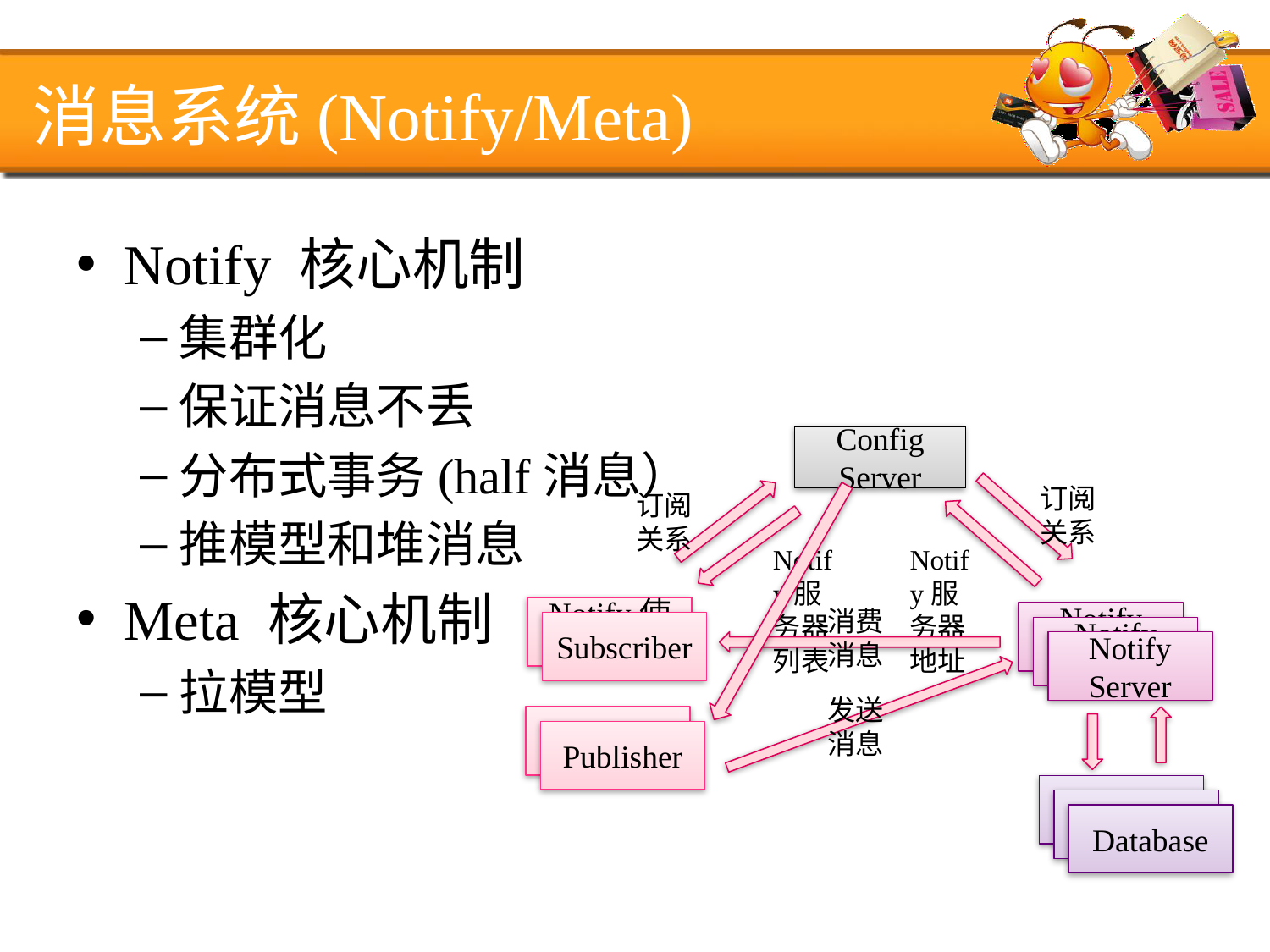

# 消息系统(Notify/Meta)
Notify 核心机制
集群化
保证消息不丢
分布式事务(half消息）
推模型和堆消息
Meta 核心机制
拉模型

Config Server
订阅关系
订阅关系

Notify服务器列表
Notify服务器地址

Notify使用者
消费消息
Notify Server
Subscriber
Notify Server

Notify Server
发送消息

Publisher

Database
Database
Database